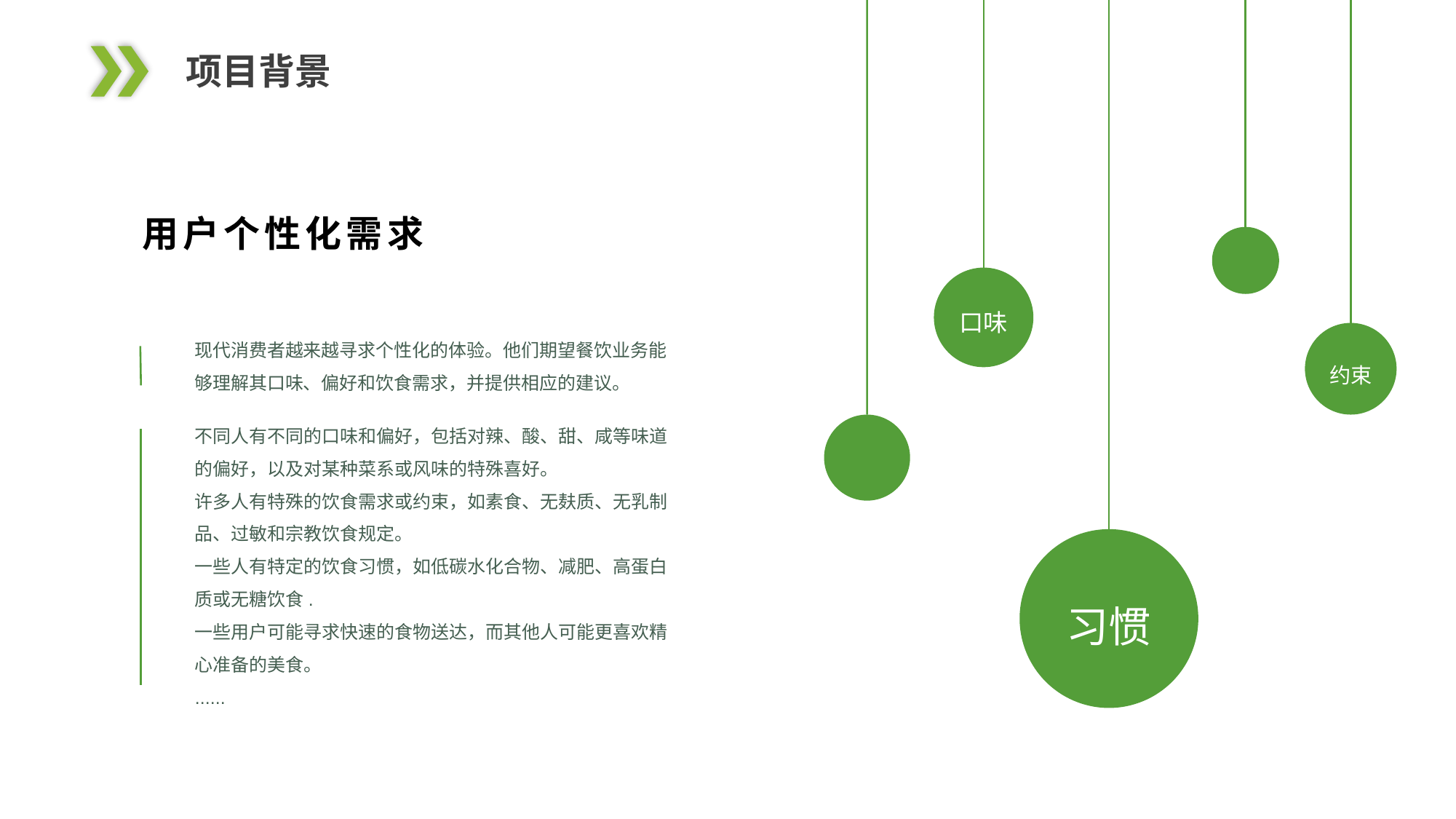

项目背景

用户个性化需求

口味
现代消费者越来越寻求个性化的体验。他们期望餐饮业务能够理解其口味、偏好和饮食需求，并提供相应的建议。

约束
不同人有不同的口味和偏好，包括对辣、酸、甜、咸等味道的偏好，以及对某种菜系或风味的特殊喜好。
许多人有特殊的饮食需求或约束，如素食、无麸质、无乳制品、过敏和宗教饮食规定。
一些人有特定的饮食习惯，如低碳水化合物、减肥、高蛋白质或无糖饮食.
一些用户可能寻求快速的食物送达，而其他人可能更喜欢精心准备的美食。
......

习惯